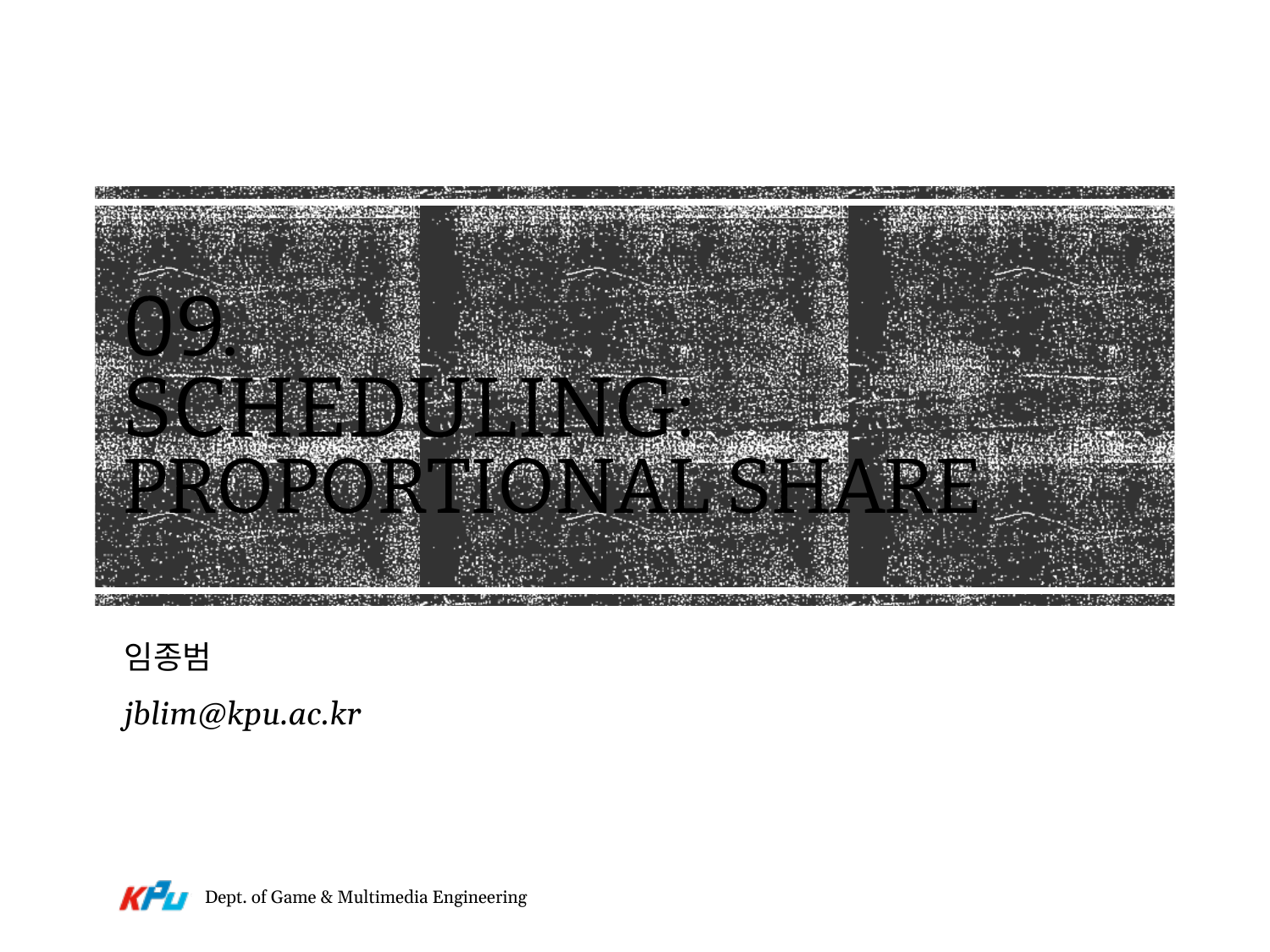

# 09. Scheduling: Proportional Share
임종범
jblim@kpu.ac.kr

Dept. of Game & Multimedia Engineering